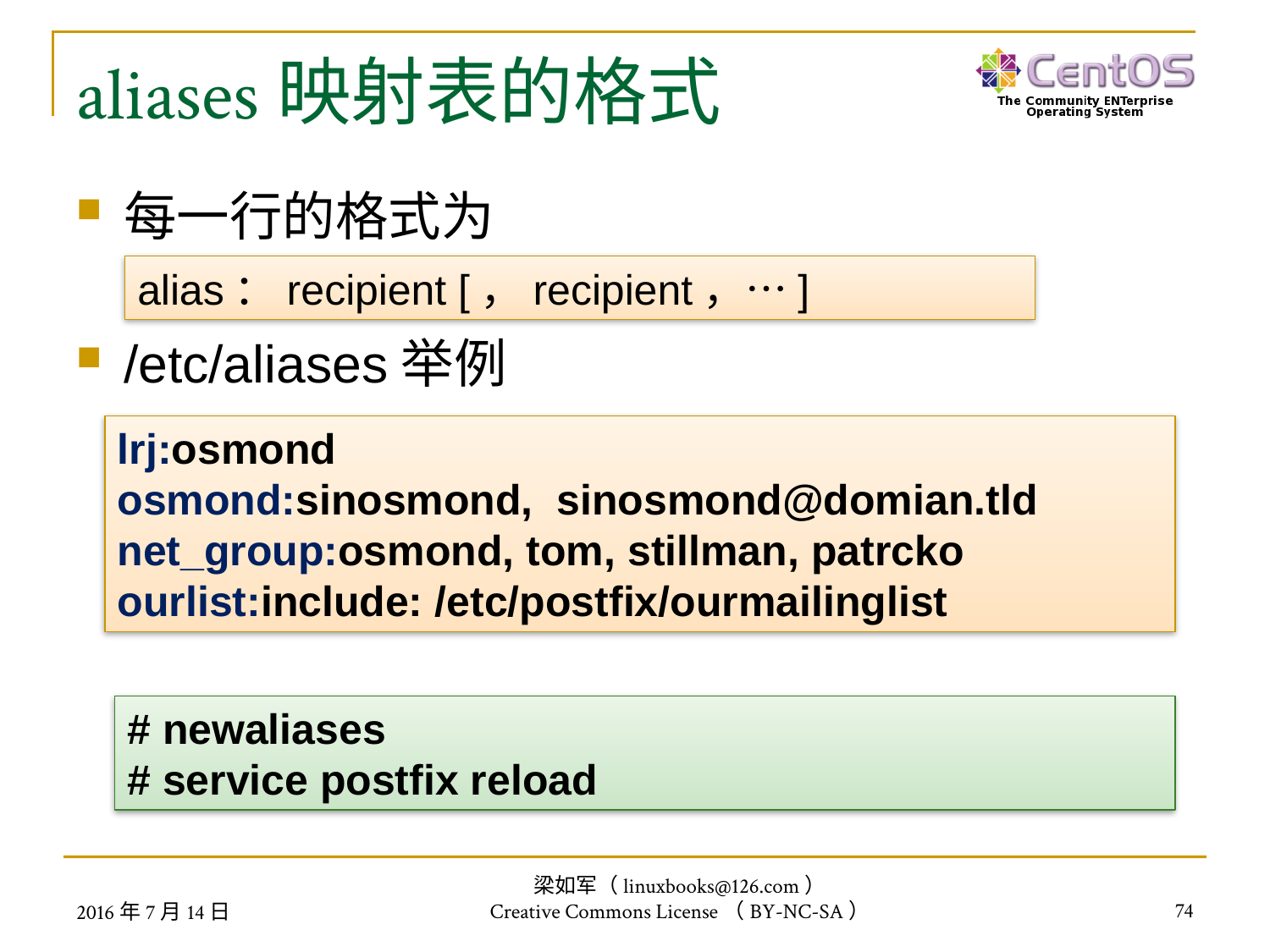

# aliases映射表的格式
每一行的格式为

/etc/aliases举例
alias：recipient [，recipient，…]
lrj:osmond
osmond:sinosmond,  sinosmond@domian.tld
net_group:osmond, tom, stillman, patrcko
ourlist:include: /etc/postfix/ourmailinglist
# newaliases
# service postfix reload
梁如军（linuxbooks@126.com）
Creative Commons License（BY-NC-SA）
2016年7月14日
74